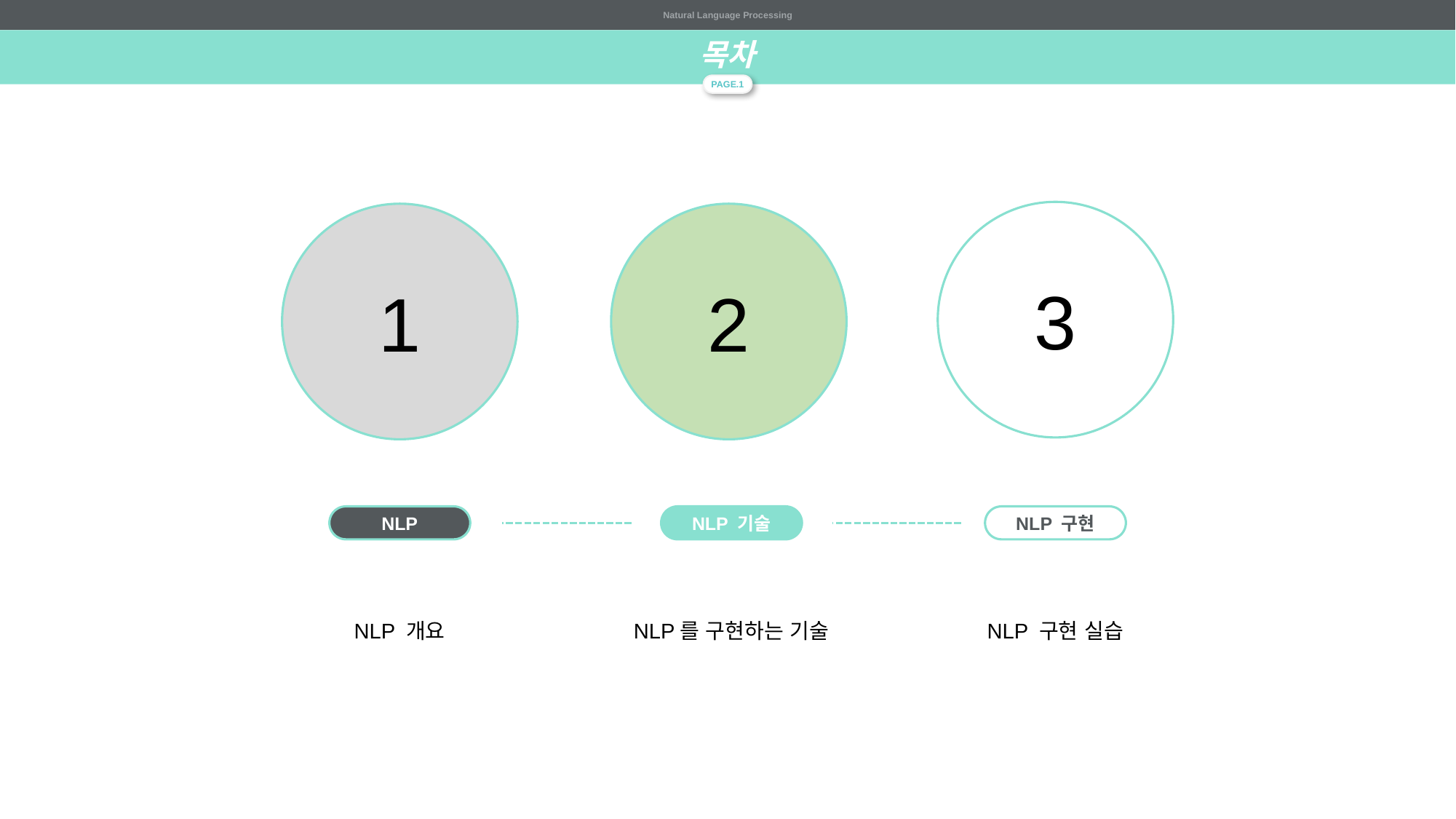

Natural Language Processing
목차
PAGE.1
3
1
2
NLP
NLP 기술
NLP 구현
NLP 개요
NLP를 구현하는 기술
NLP 구현 실습